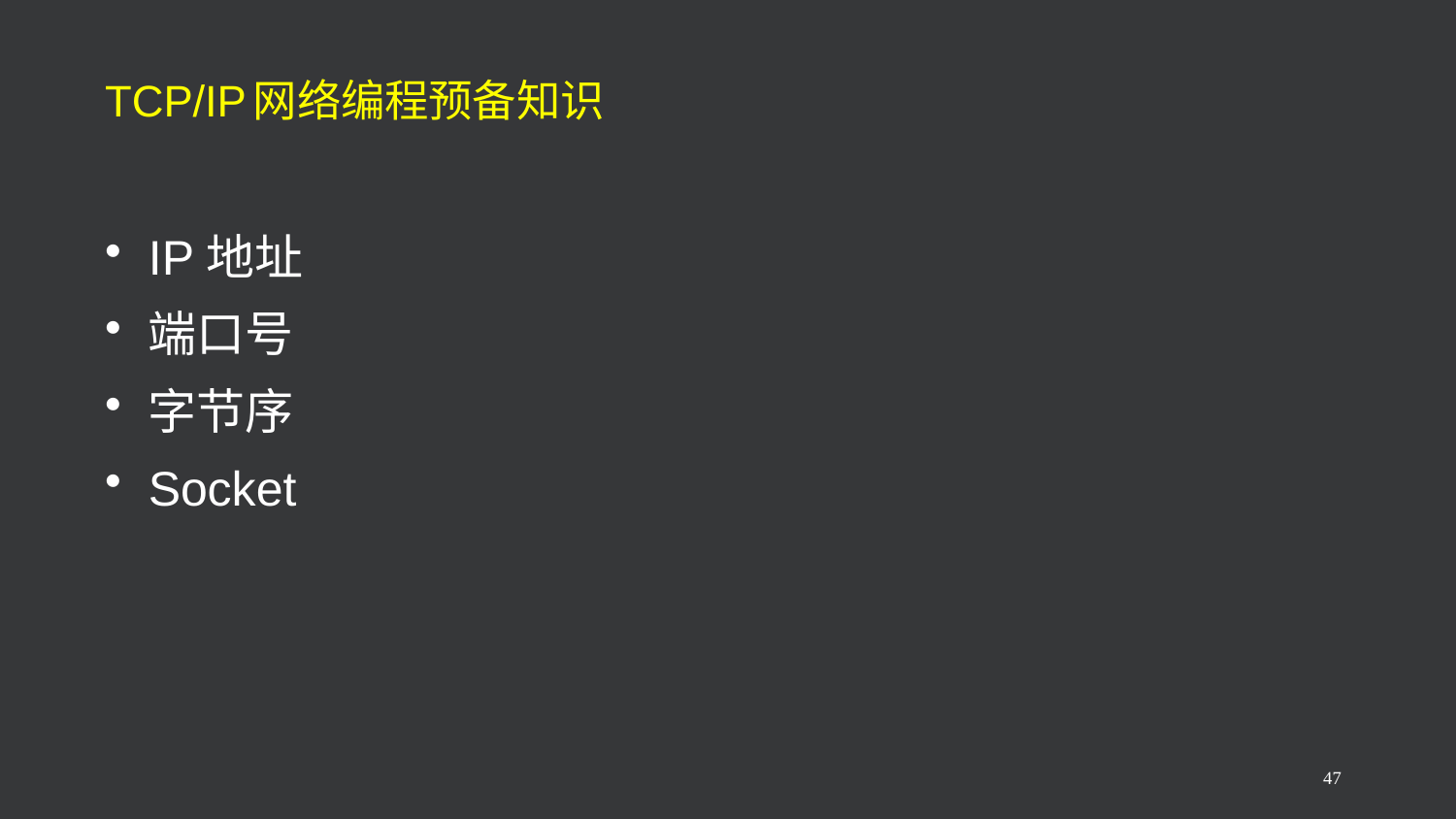

# TCP/IP网络编程预备知识

IP地址
端口号
字节序
Socket

47